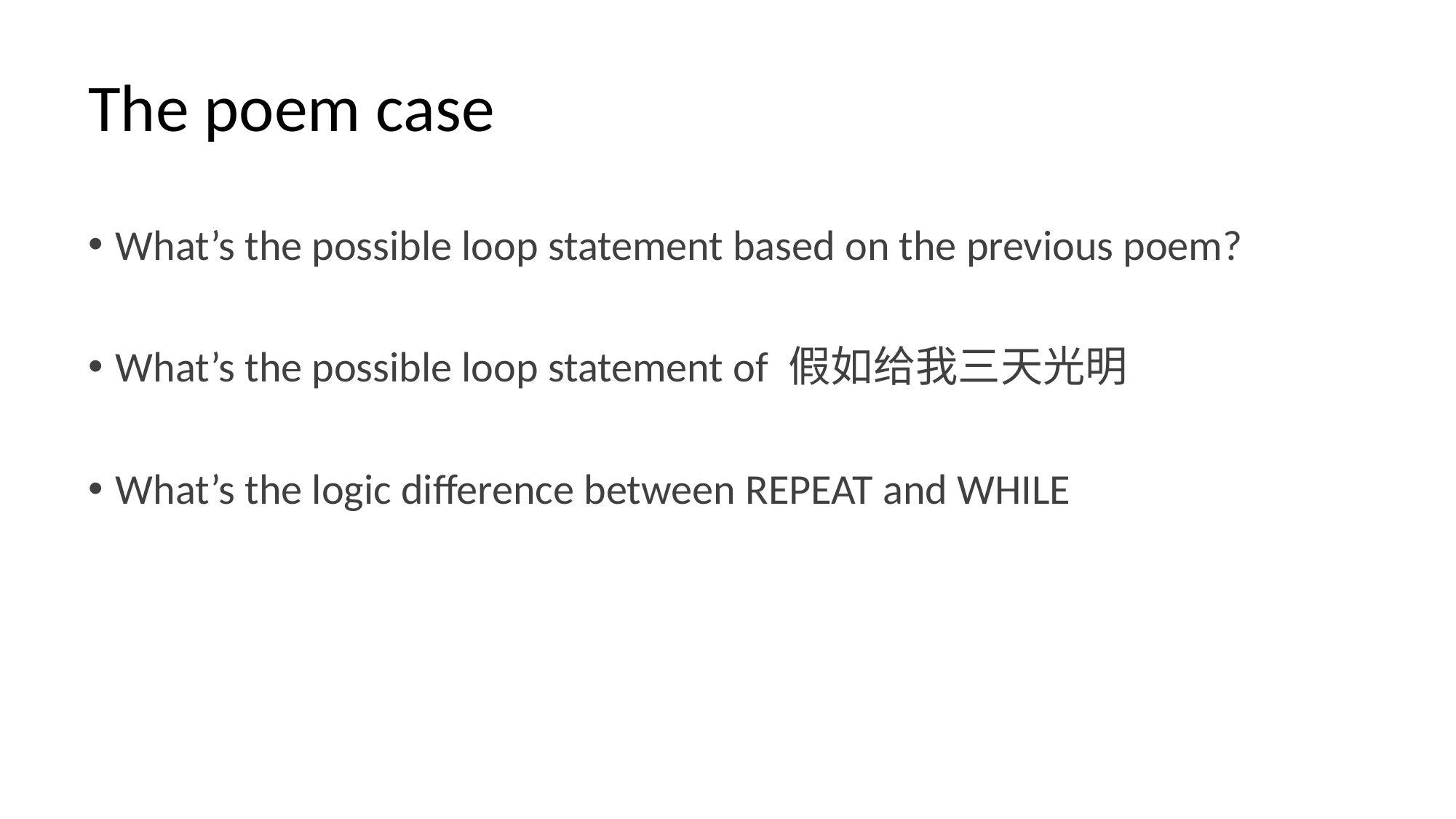

# The poem case
What’s the possible loop statement based on the previous poem?

What’s the possible loop statement of 假如给我三天光明

What’s the logic difference between REPEAT and WHILE